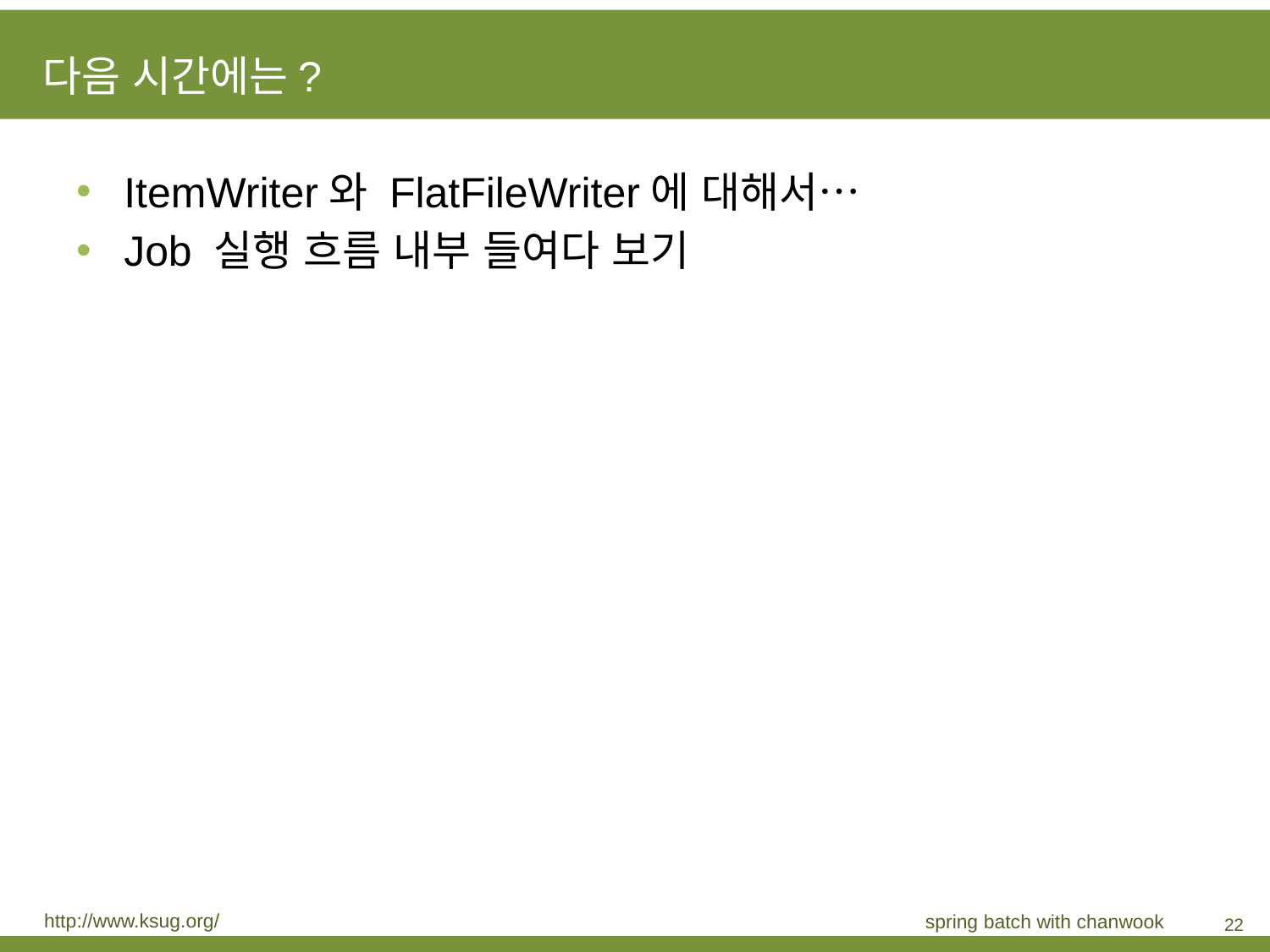

# 다음 시간에는?
ItemWriter와 FlatFileWriter에 대해서…
Job 실행 흐름 내부 들여다 보기
http://www.ksug.org/
spring batch with chanwook
22